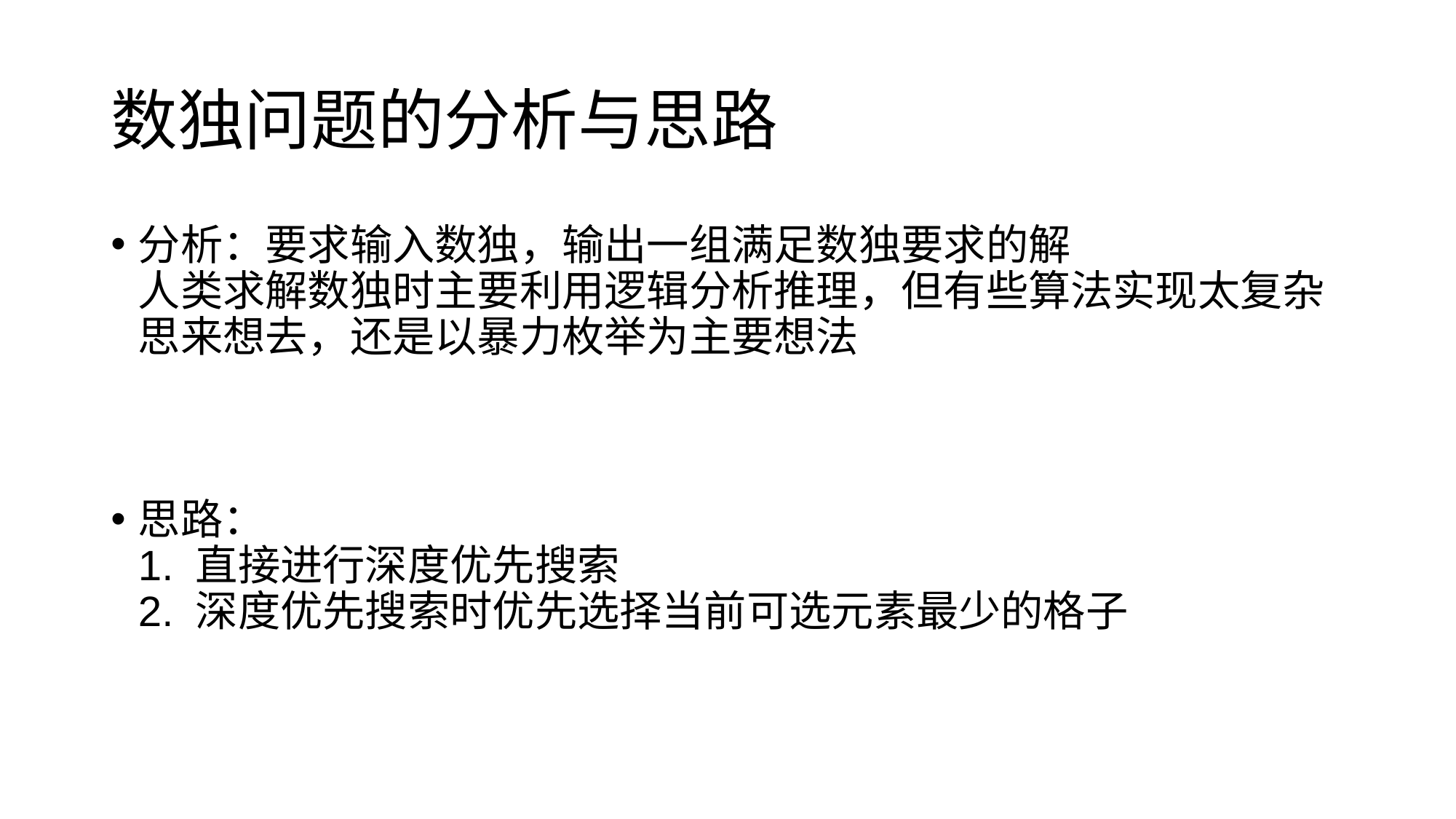

# 数独问题的分析与思路
分析：要求输入数独，输出一组满足数独要求的解
人类求解数独时主要利用逻辑分析推理，但有些算法实现太复杂
思来想去，还是以暴力枚举为主要想法

思路：
1. 直接进行深度优先搜索
2. 深度优先搜索时优先选择当前可选元素最少的格子